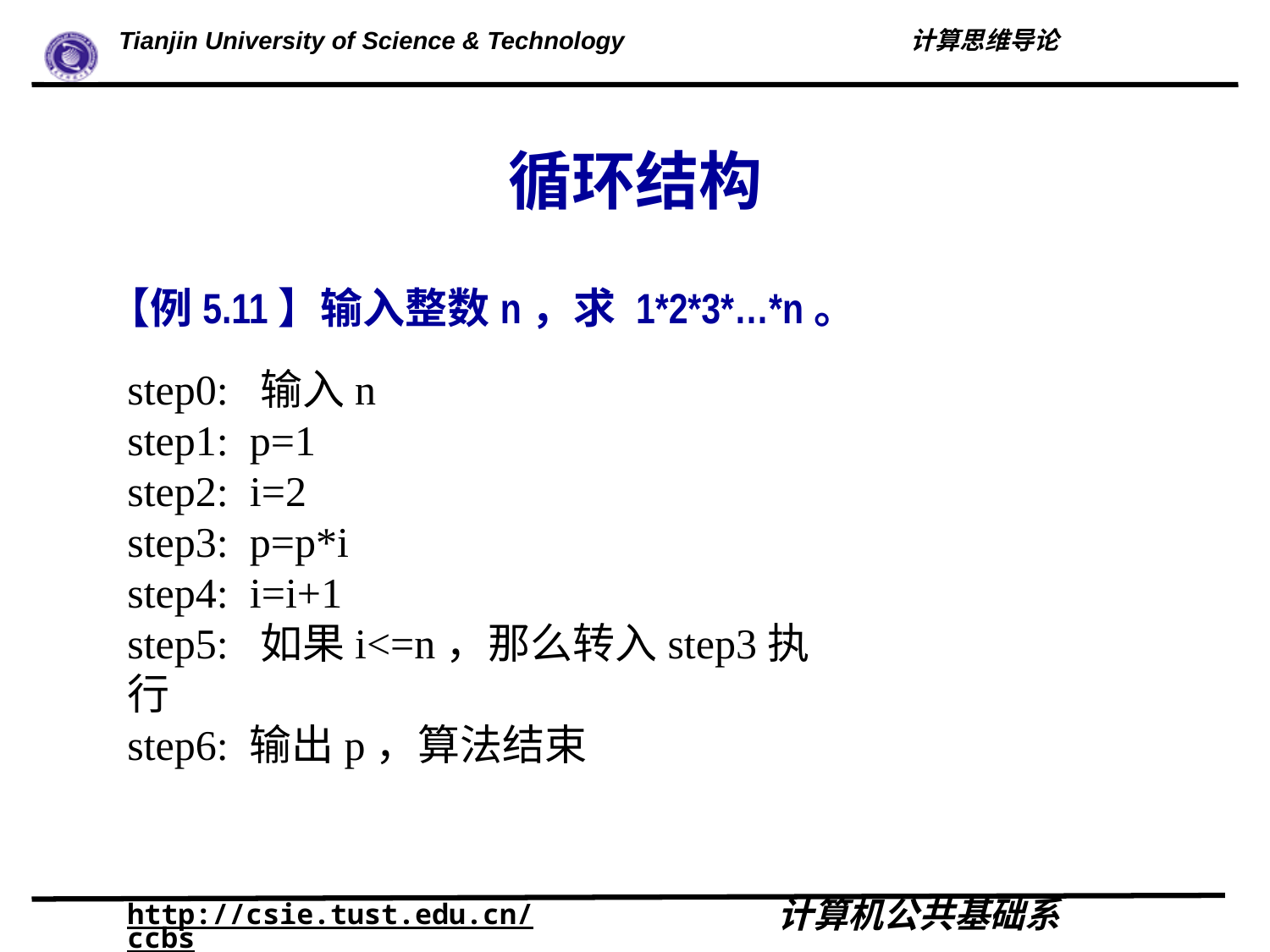

# 循环结构
【例5.11】输入整数n，求 1*2*3*…*n。

step0:  输入n
step1:  p=1
step2:  i=2
step3:  p=p*i
step4:  i=i+1
step5:  如果i<=n，那么转入step3执行
step6: 输出p，算法结束